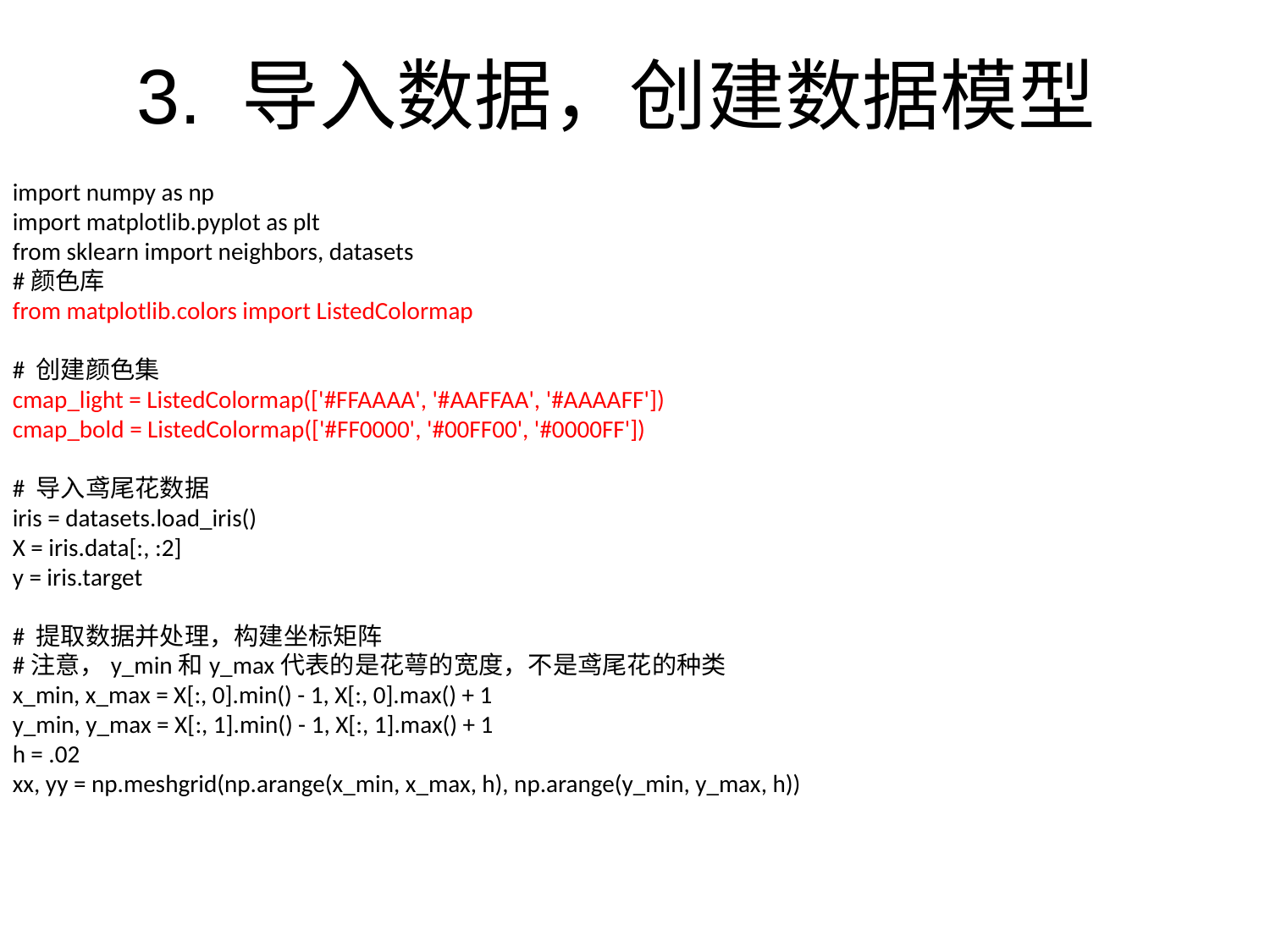

# 3. 导入数据，创建数据模型
import numpy as np
import matplotlib.pyplot as plt
from sklearn import neighbors, datasets
#颜色库
from matplotlib.colors import ListedColormap

# 创建颜色集
cmap_light = ListedColormap(['#FFAAAA', '#AAFFAA', '#AAAAFF'])
cmap_bold = ListedColormap(['#FF0000', '#00FF00', '#0000FF'])

# 导入鸢尾花数据
iris = datasets.load_iris()
X = iris.data[:, :2]
y = iris.target

# 提取数据并处理，构建坐标矩阵
#注意，y_min和y_max代表的是花萼的宽度，不是鸢尾花的种类
x_min, x_max = X[:, 0].min() - 1, X[:, 0].max() + 1
y_min, y_max = X[:, 1].min() - 1, X[:, 1].max() + 1
h = .02
xx, yy = np.meshgrid(np.arange(x_min, x_max, h), np.arange(y_min, y_max, h))